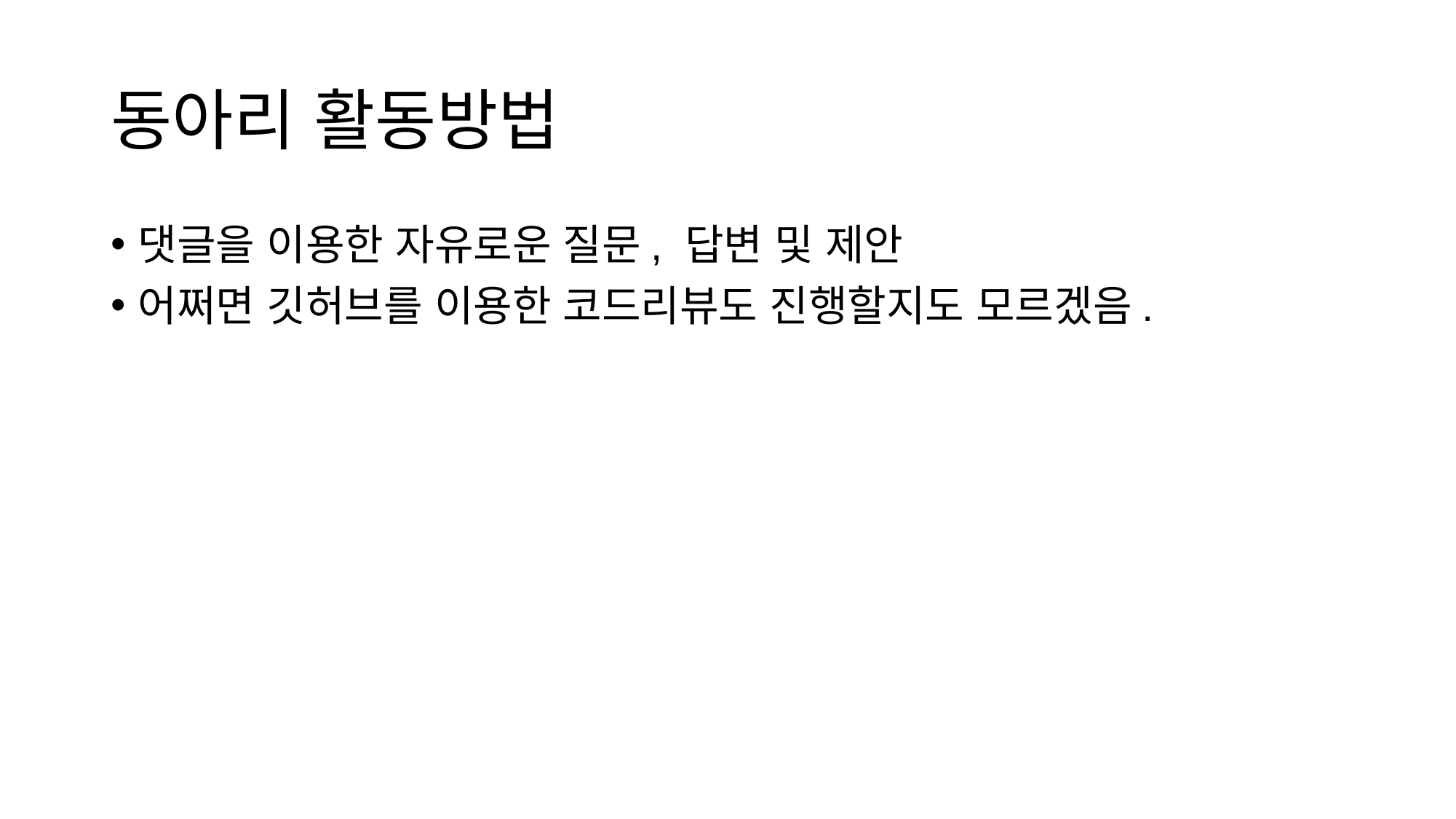

# 동아리 활동방법
댓글을 이용한 자유로운 질문, 답변 및 제안
어쩌면 깃허브를 이용한 코드리뷰도 진행할지도 모르겠음.